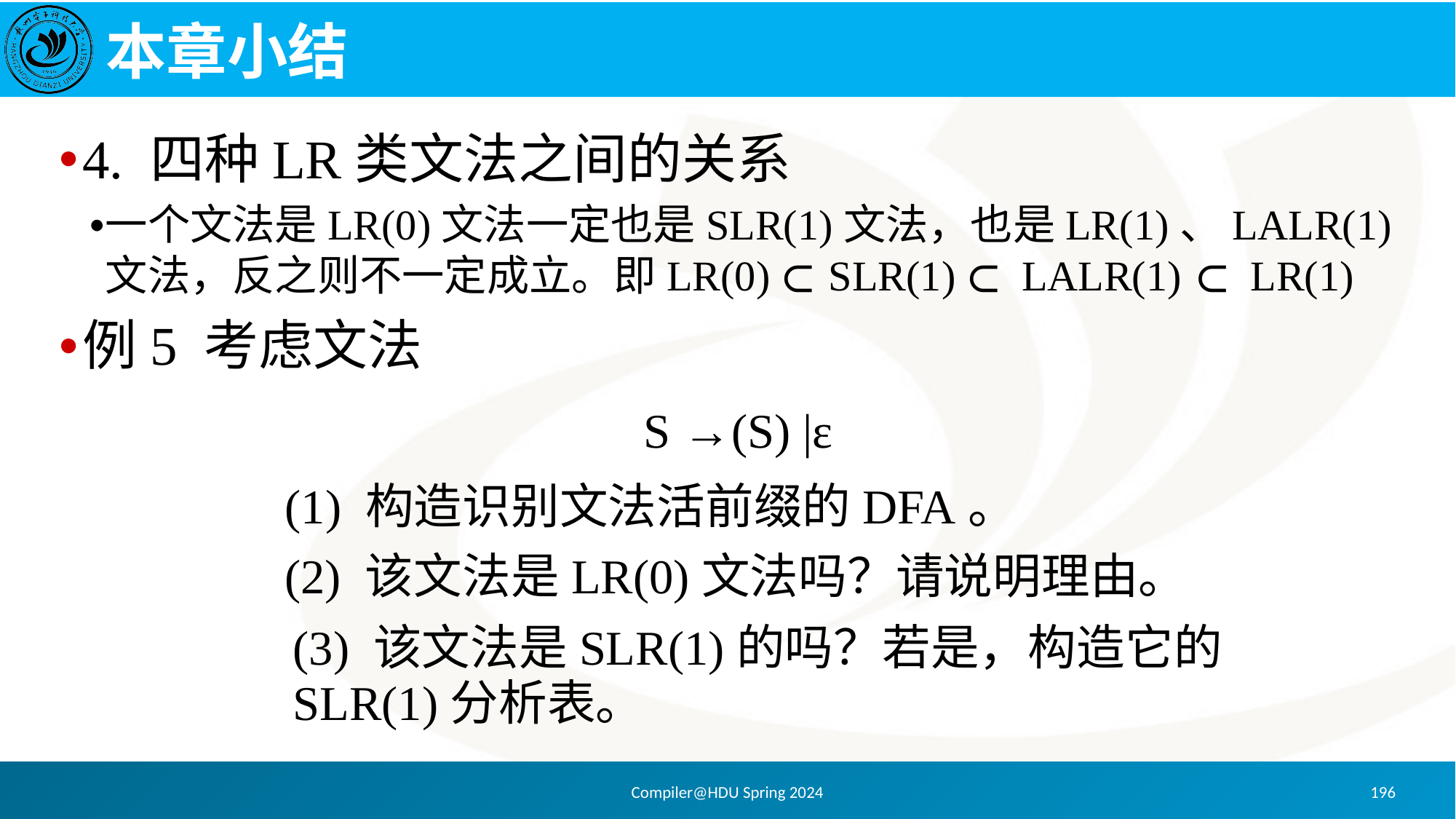

# 本章小结
4. 四种LR类文法之间的关系
一个文法是LR(0)文法一定也是SLR(1)文法，也是LR(1)、LALR(1)文法，反之则不一定成立。即LR(0) ⊂ SLR(1) ⊂  LALR(1) ⊂  LR(1)
例5 考虑文法
S →(S) |ε
(1) 构造识别文法活前缀的DFA。
(2) 该文法是LR(0)文法吗？请说明理由。
(3) 该文法是SLR(1)的吗？若是，构造它的SLR(1)分析表。
Compiler@HDU Spring 2024
196